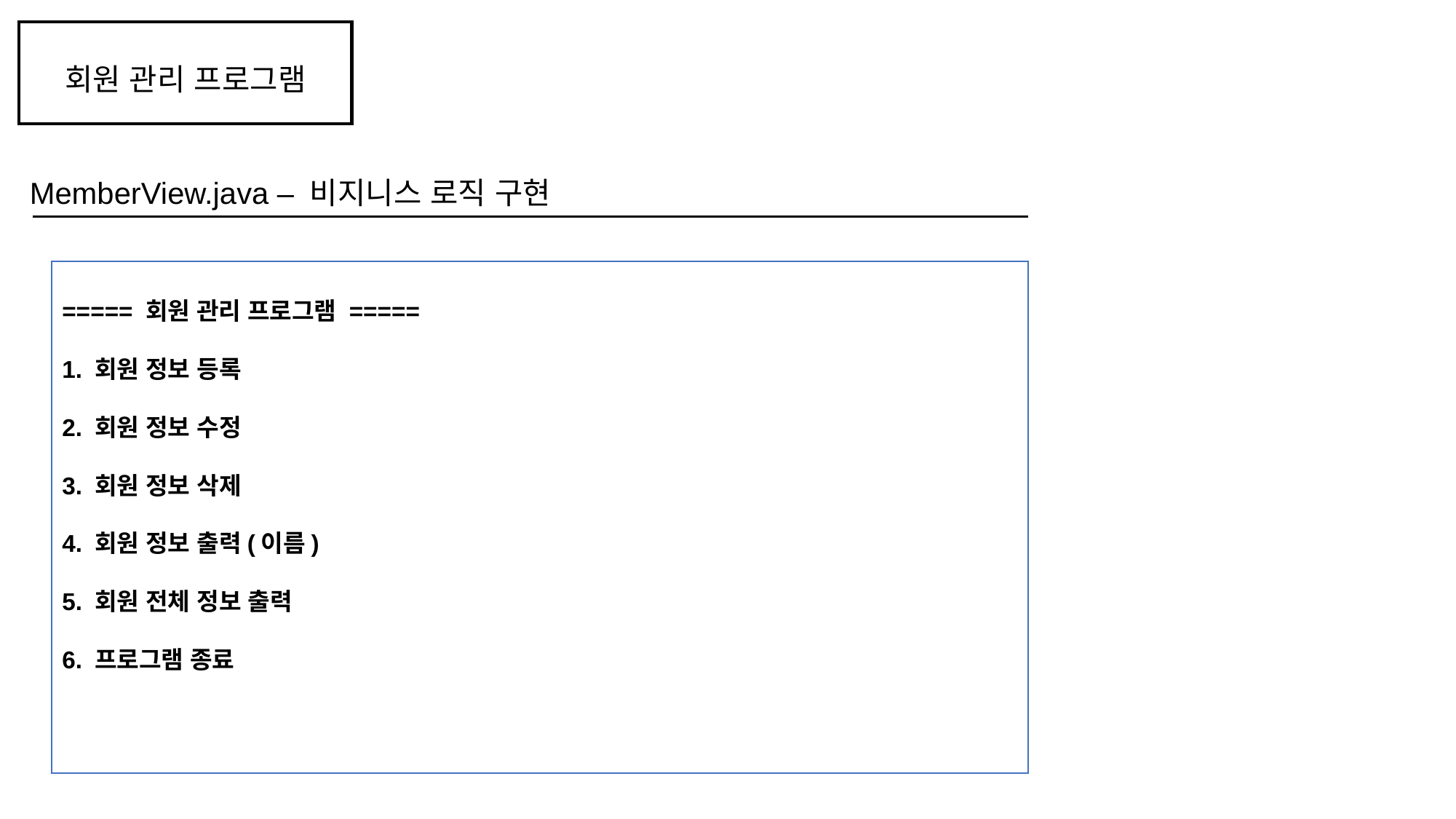

회원 관리 프로그램
MemberView.java – 비지니스 로직 구현

===== 회원 관리 프로그램 =====
1. 회원 정보 등록
2. 회원 정보 수정
3. 회원 정보 삭제
4. 회원 정보 출력(이름)
5. 회원 전체 정보 출력
6. 프로그램 종료